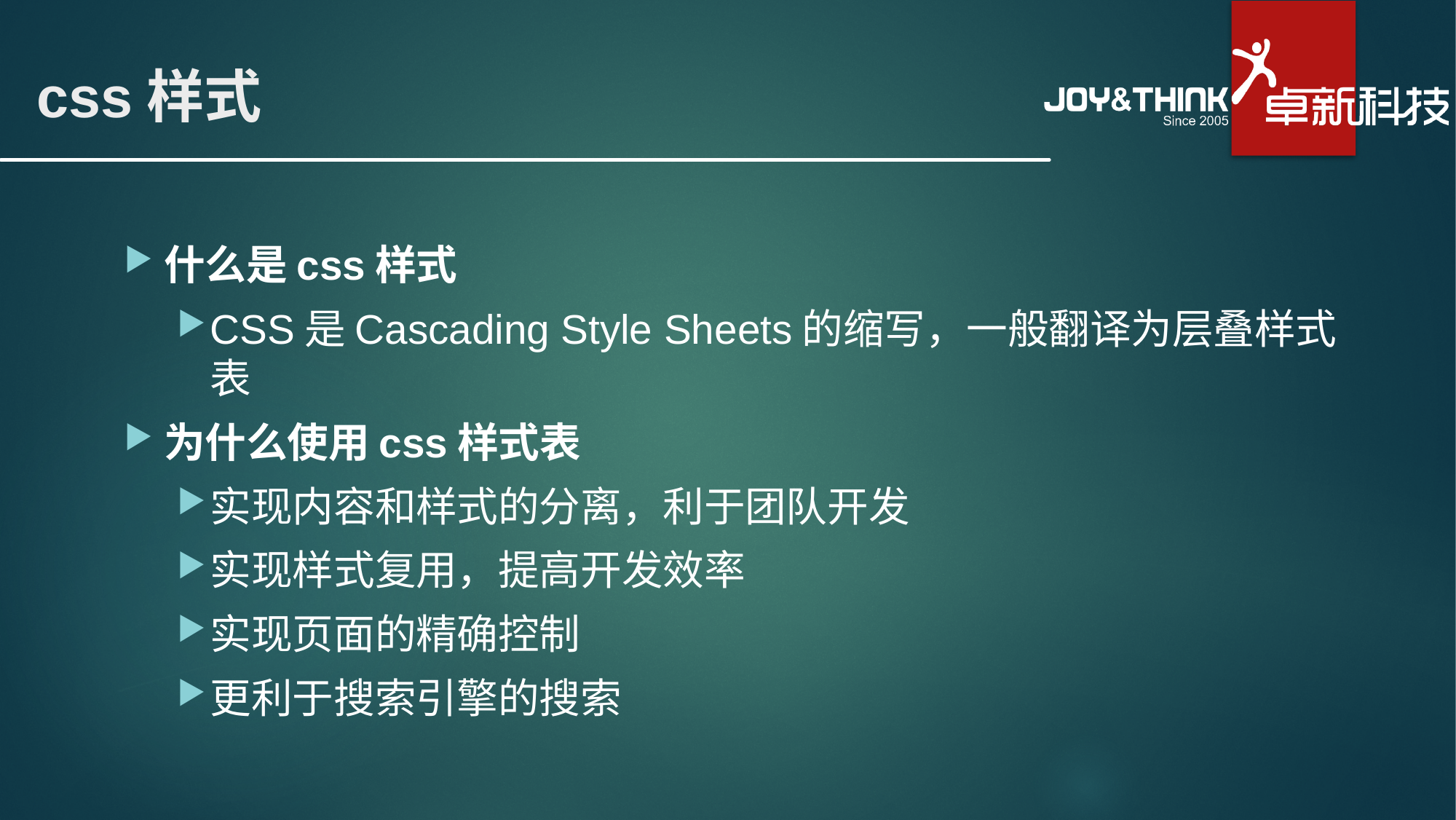

# css样式
什么是css样式
CSS是Cascading Style Sheets的缩写，一般翻译为层叠样式表
为什么使用css样式表
实现内容和样式的分离，利于团队开发
实现样式复用，提高开发效率
实现页面的精确控制
更利于搜索引擎的搜索